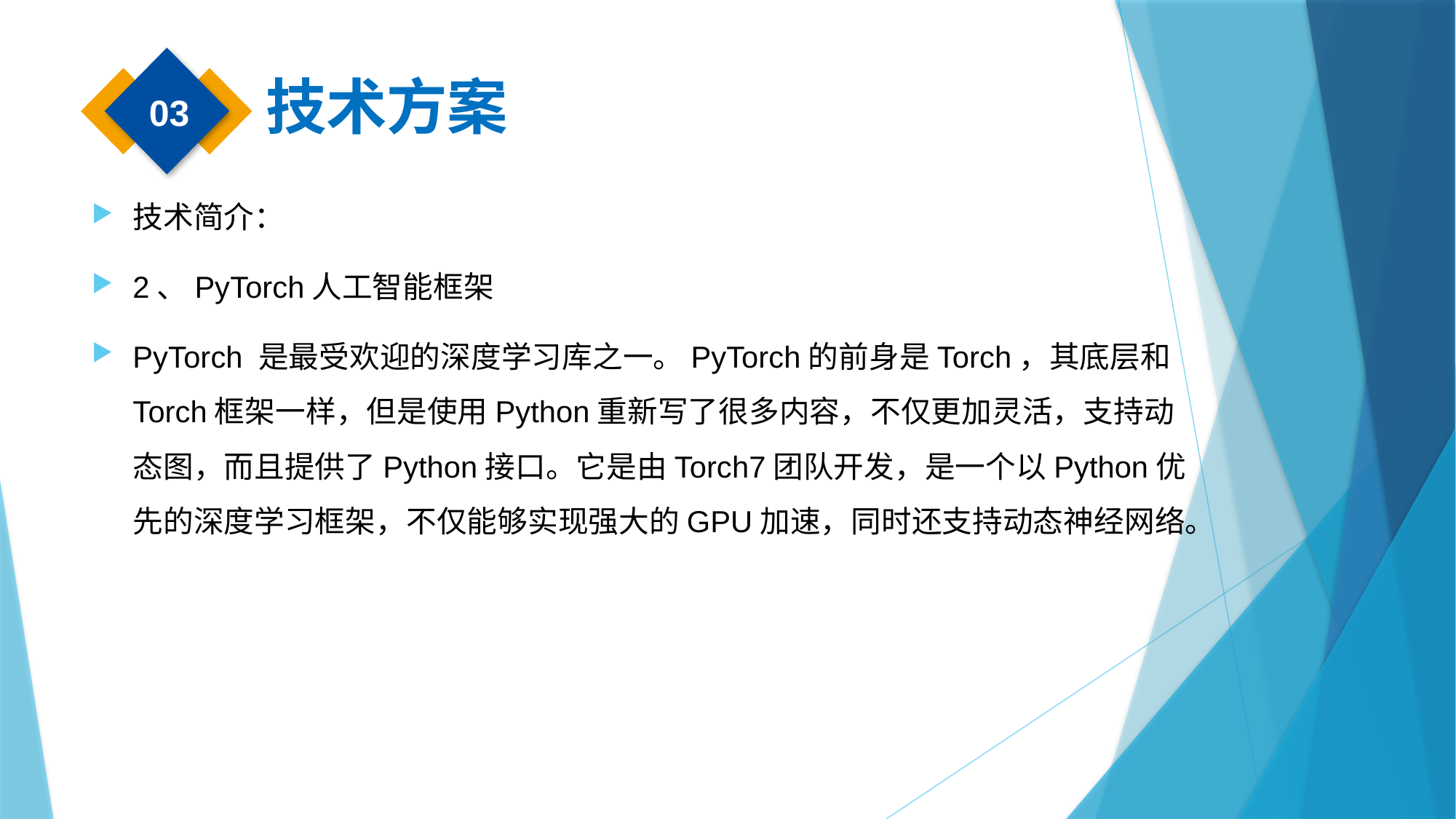

03
技术方案
技术简介：
2、PyTorch人工智能框架
PyTorch 是最受欢迎的深度学习库之一。PyTorch的前身是Torch，其底层和Torch框架一样，但是使用Python重新写了很多内容，不仅更加灵活，支持动态图，而且提供了Python接口。它是由Torch7团队开发，是一个以Python优先的深度学习框架，不仅能够实现强大的GPU加速，同时还支持动态神经网络。